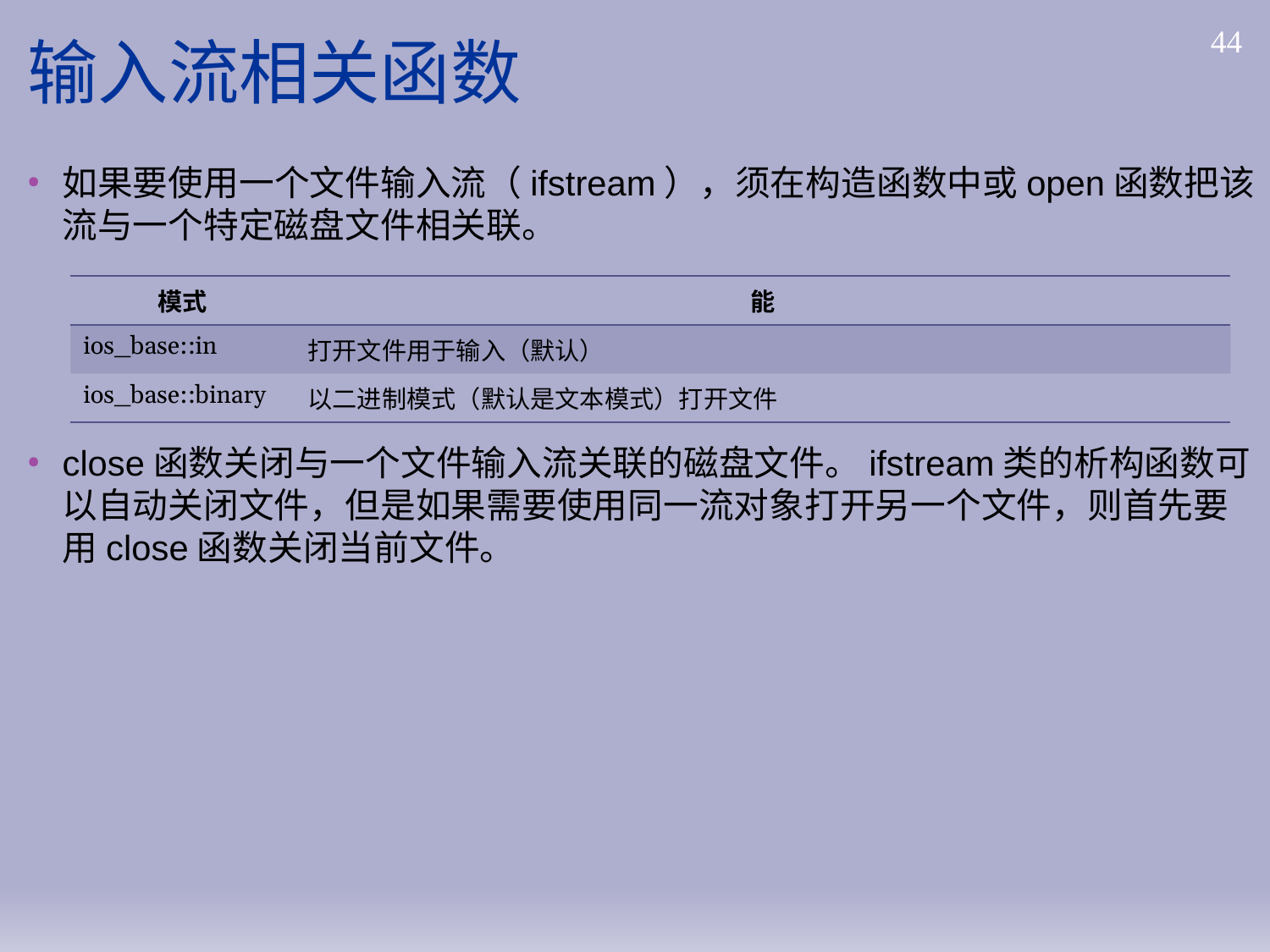

# 输入流相关函数
44
如果要使用一个文件输入流（ifstream），须在构造函数中或open函数把该流与一个特定磁盘文件相关联。

close函数关闭与一个文件输入流关联的磁盘文件。ifstream类的析构函数可以自动关闭文件，但是如果需要使用同一流对象打开另一个文件，则首先要用close函数关闭当前文件。

| 模式 | 能 |
| --- | --- |
| ios\_base::in | 打开文件用于输入（默认） |
| ios\_base::binary | 以二进制模式（默认是文本模式）打开文件 |